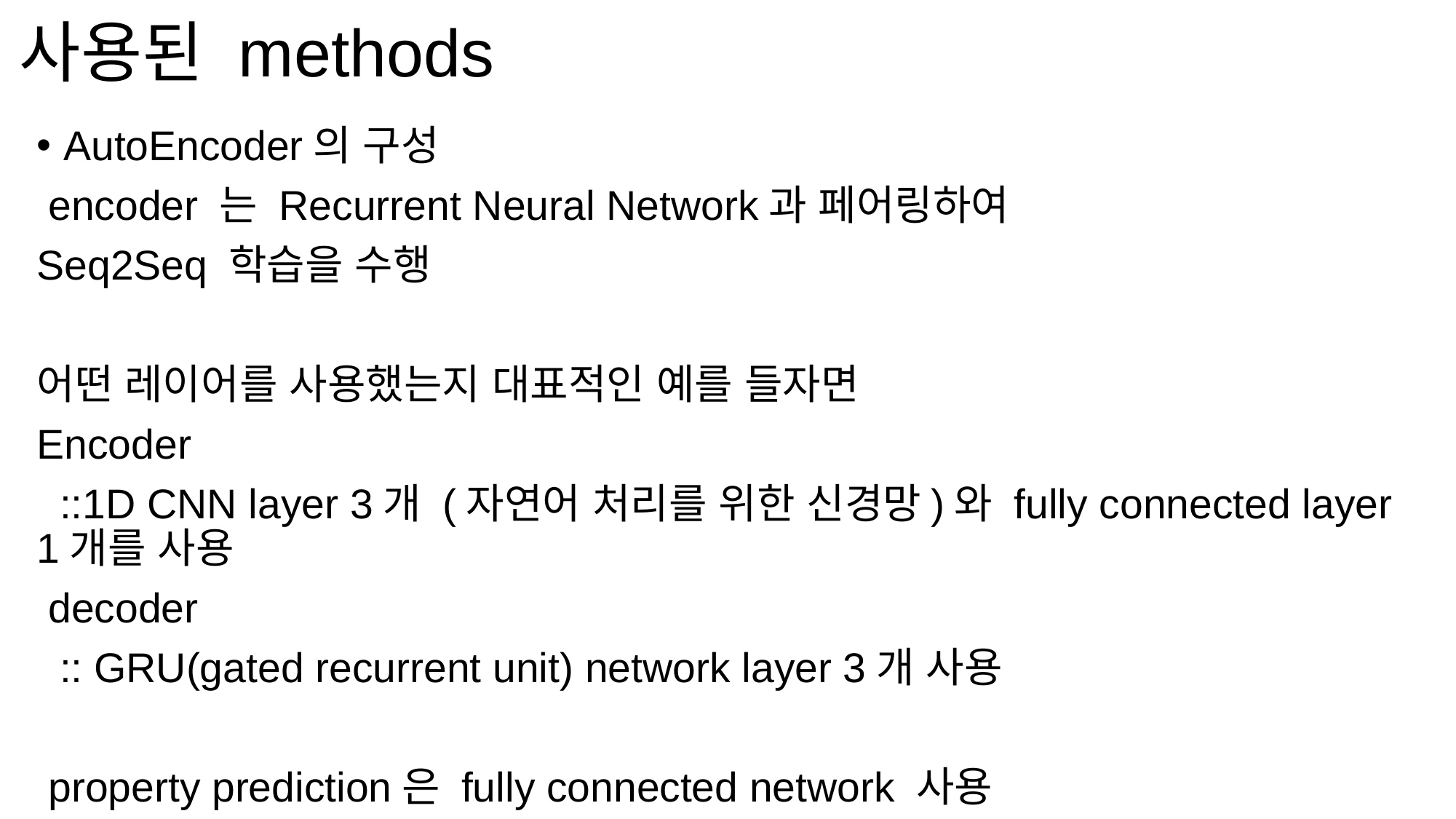

# 사용된 methods
AutoEncoder의 구성
 encoder 는 Recurrent Neural Network과 페어링하여
Seq2Seq 학습을 수행

어떤 레이어를 사용했는지 대표적인 예를 들자면
Encoder
  ::1D CNN layer 3개 (자연어 처리를 위한 신경망)와 fully connected layer 1개를 사용
 decoder
  :: GRU(gated recurrent unit) network layer 3개 사용

 property prediction은 fully connected network 사용